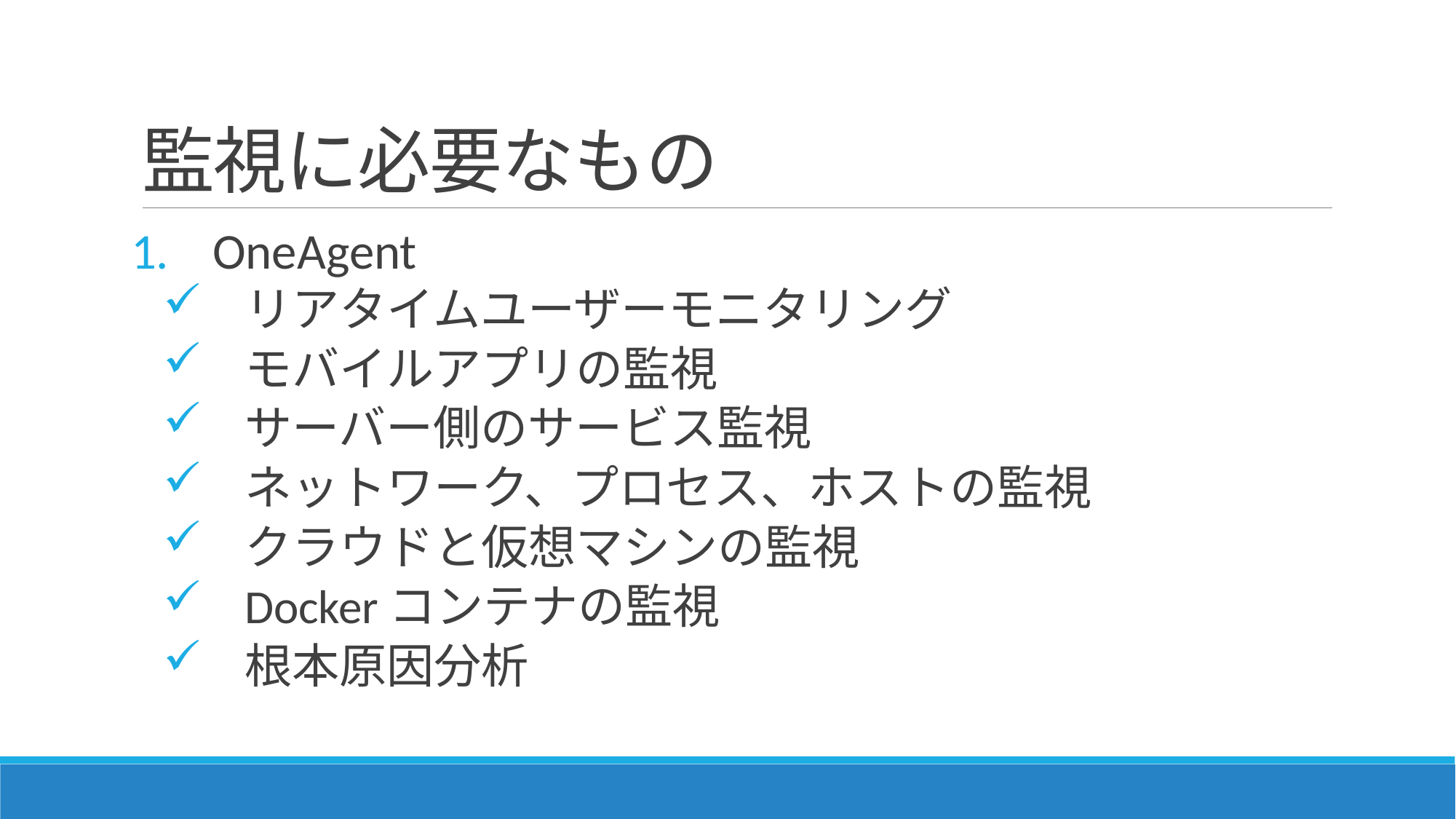

# 監視に必要なもの
OneAgent
リアタイムユーザーモニタリング
モバイルアプリの監視
サーバー側のサービス監視
ネットワーク、プロセス、ホストの監視
クラウドと仮想マシンの監視
Dockerコンテナの監視
根本原因分析